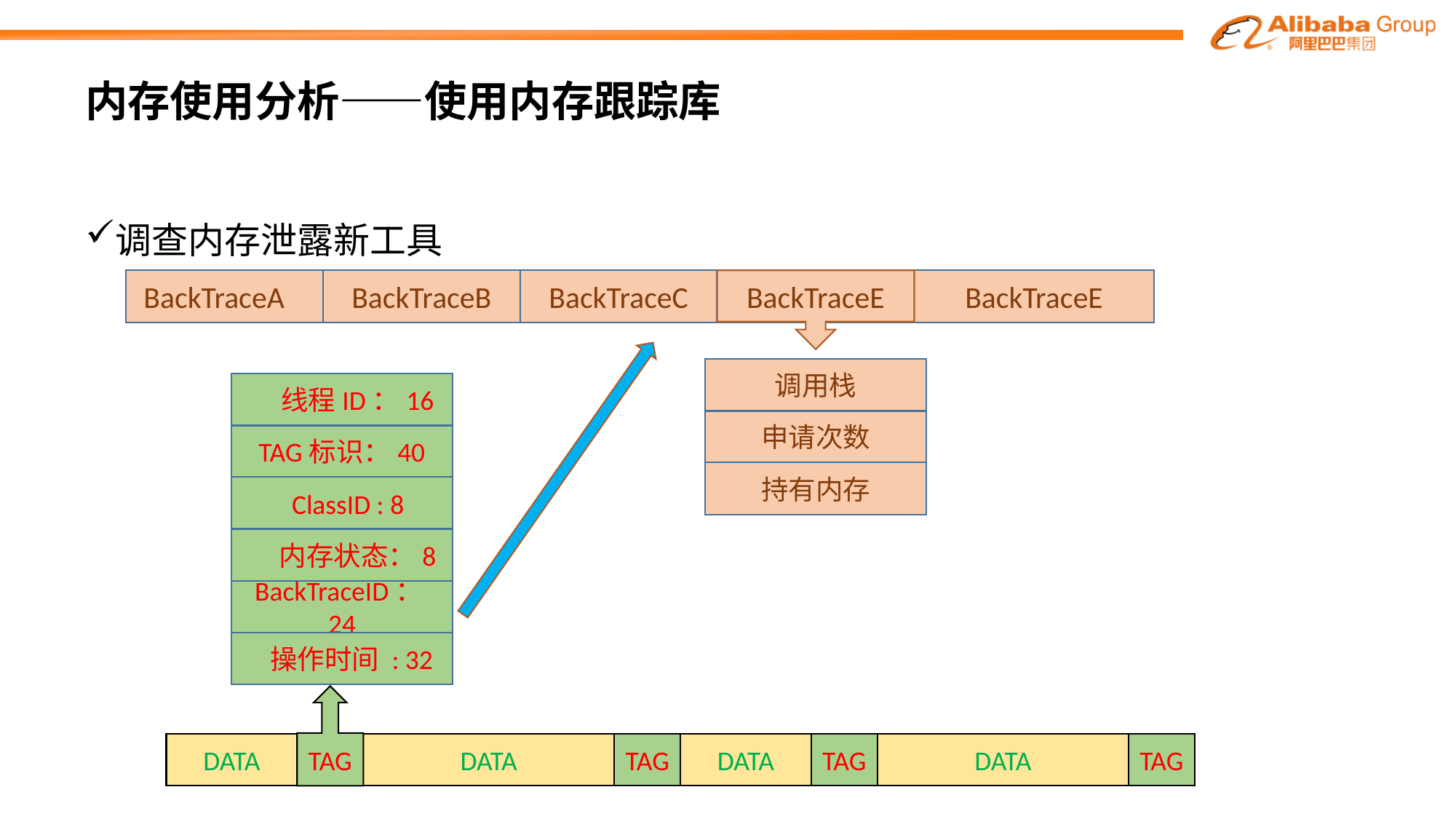

# 内存使用分析——使用内存跟踪库
调查内存泄露新工具

BackTraceA
BackTraceB
BackTraceC
BackTraceD
BackTraceE
BackTraceE

调用栈
申请次数
持有内存
    线程ID：16
TAG标识：40
  ClassID : 8
    内存状态：8
BackTraceID：24
  操作时间 : 32
TAG
DATA
TAG
TAG
DATA
TAG
TAG
DATA
DATA